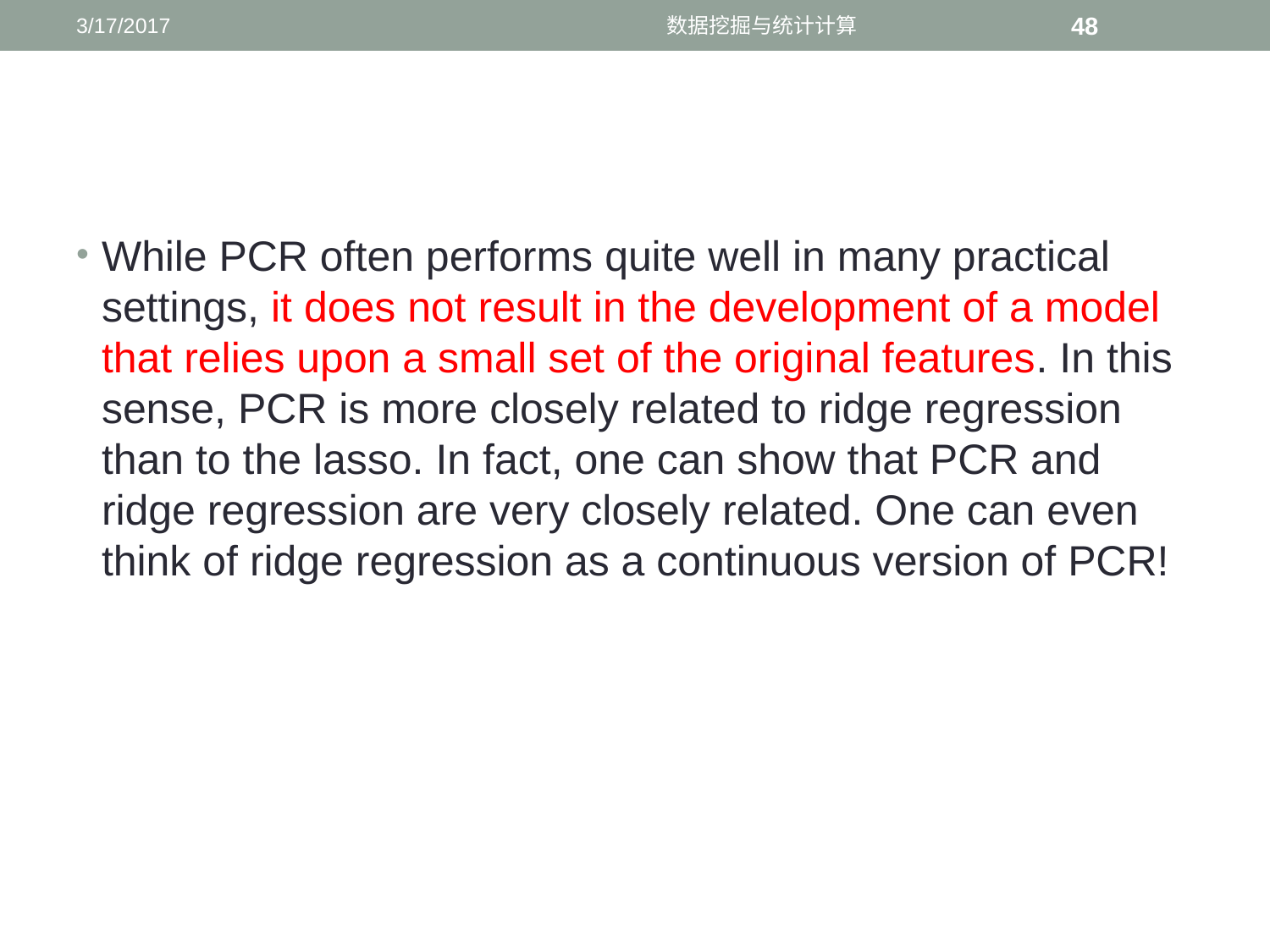

3/17/2017
数据挖掘与统计计算
48
#
While PCR often performs quite well in many practical settings, it does not result in the development of a model that relies upon a small set of the original features. In this sense, PCR is more closely related to ridge regression than to the lasso. In fact, one can show that PCR and ridge regression are very closely related. One can even think of ridge regression as a continuous version of PCR!